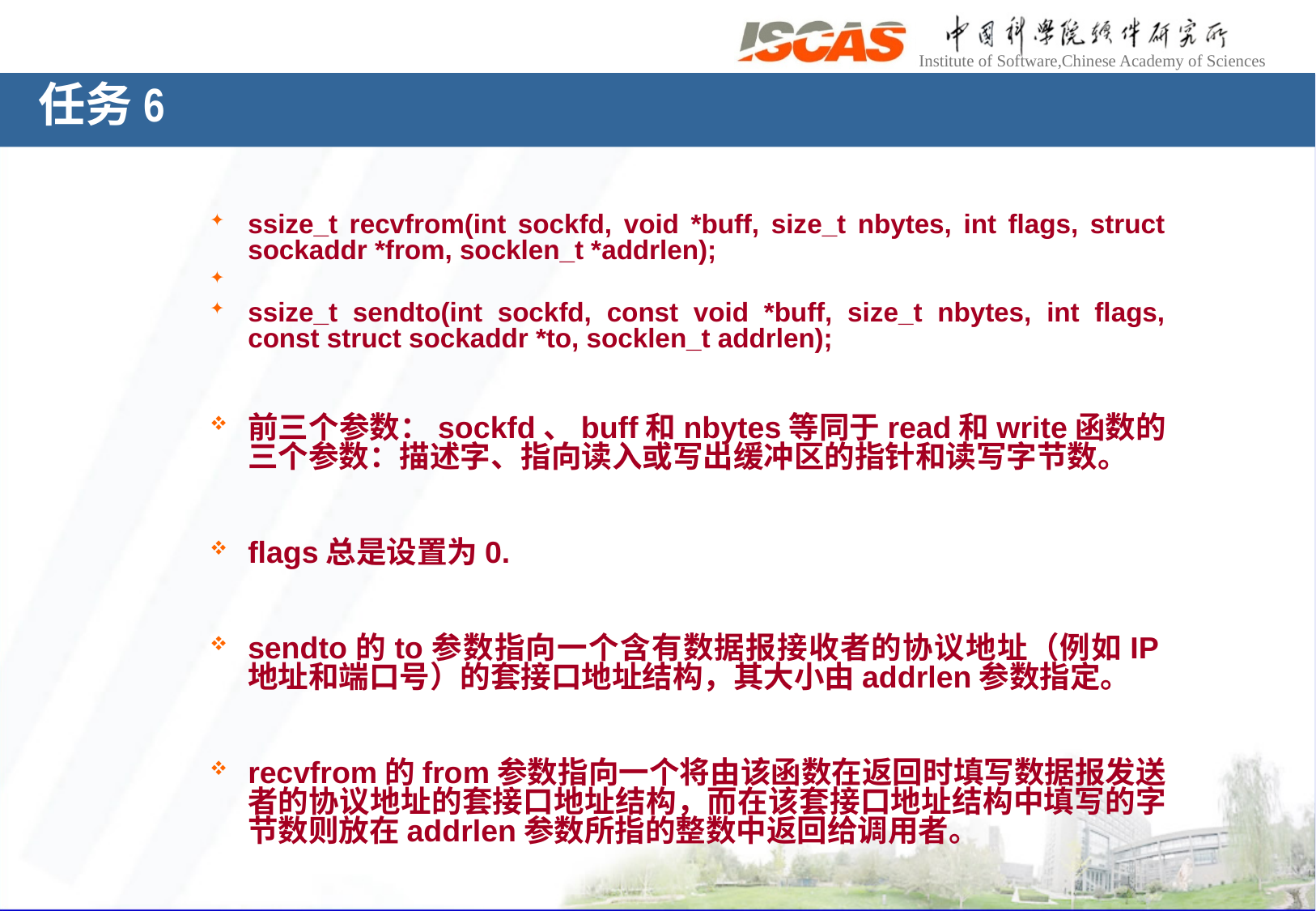

任务6
ssize_t recvfrom(int sockfd, void *buff, size_t nbytes, int flags, struct sockaddr *from, socklen_t *addrlen);

ssize_t sendto(int sockfd, const void *buff, size_t nbytes, int flags, const struct sockaddr *to, socklen_t addrlen);

前三个参数：sockfd、buff和nbytes等同于read和write函数的三个参数：描述字、指向读入或写出缓冲区的指针和读写字节数。

flags总是设置为0.

sendto的to参数指向一个含有数据报接收者的协议地址（例如IP地址和端口号）的套接口地址结构，其大小由addrlen参数指定。

recvfrom的from参数指向一个将由该函数在返回时填写数据报发送者的协议地址的套接口地址结构，而在该套接口地址结构中填写的字节数则放在addrlen参数所指的整数中返回给调用者。

注意，sendto的最后一个参数是一个整数值，而recvfrom的最后一个参数是一个指向整数值的指针（即值-结果参数）。